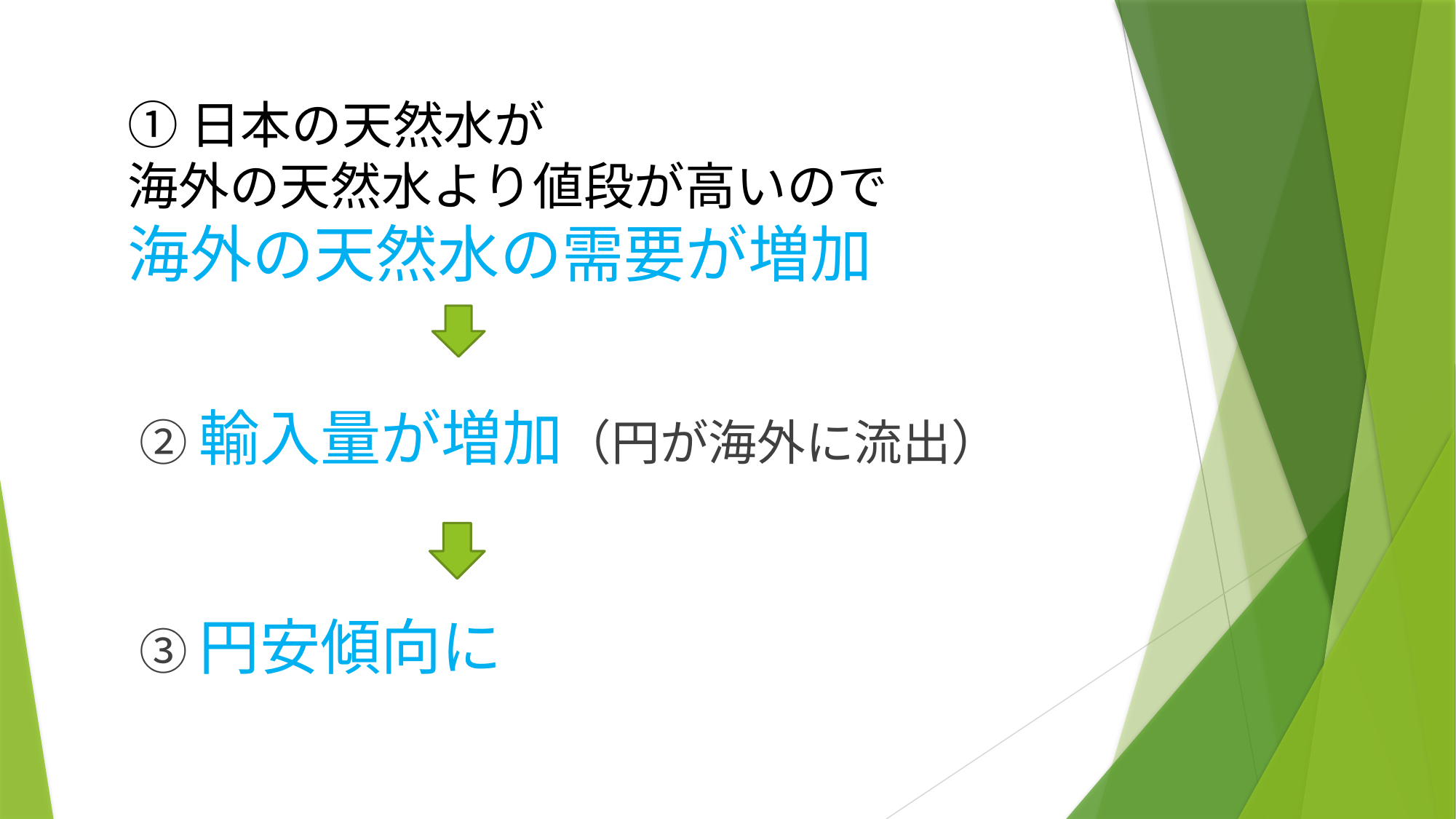

# ①日本の天然水が 海外の天然水より値段が高いので 海外の天然水の需要が増加

②輸入量が増加（円が海外に流出）

③円安傾向に